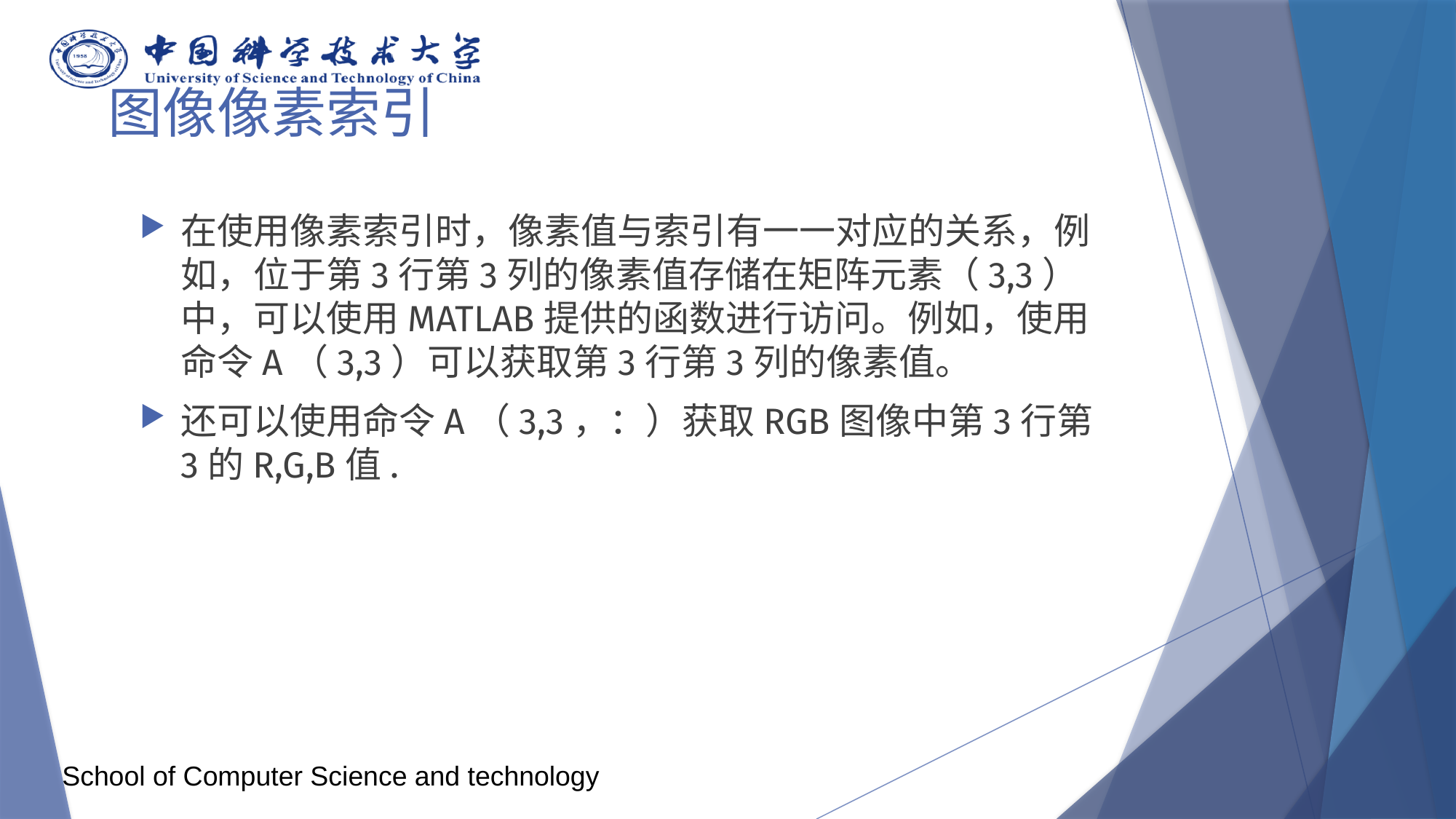

# 图像像素索引
在使用像素索引时，像素值与索引有一一对应的关系，例如，位于第3行第3列的像素值存储在矩阵元素（3,3）中，可以使用MATLAB提供的函数进行访问。例如，使用命令A（3,3）可以获取第3行第3列的像素值。
还可以使用命令A（3,3，：）获取RGB图像中第3行第3的R,G,B值.